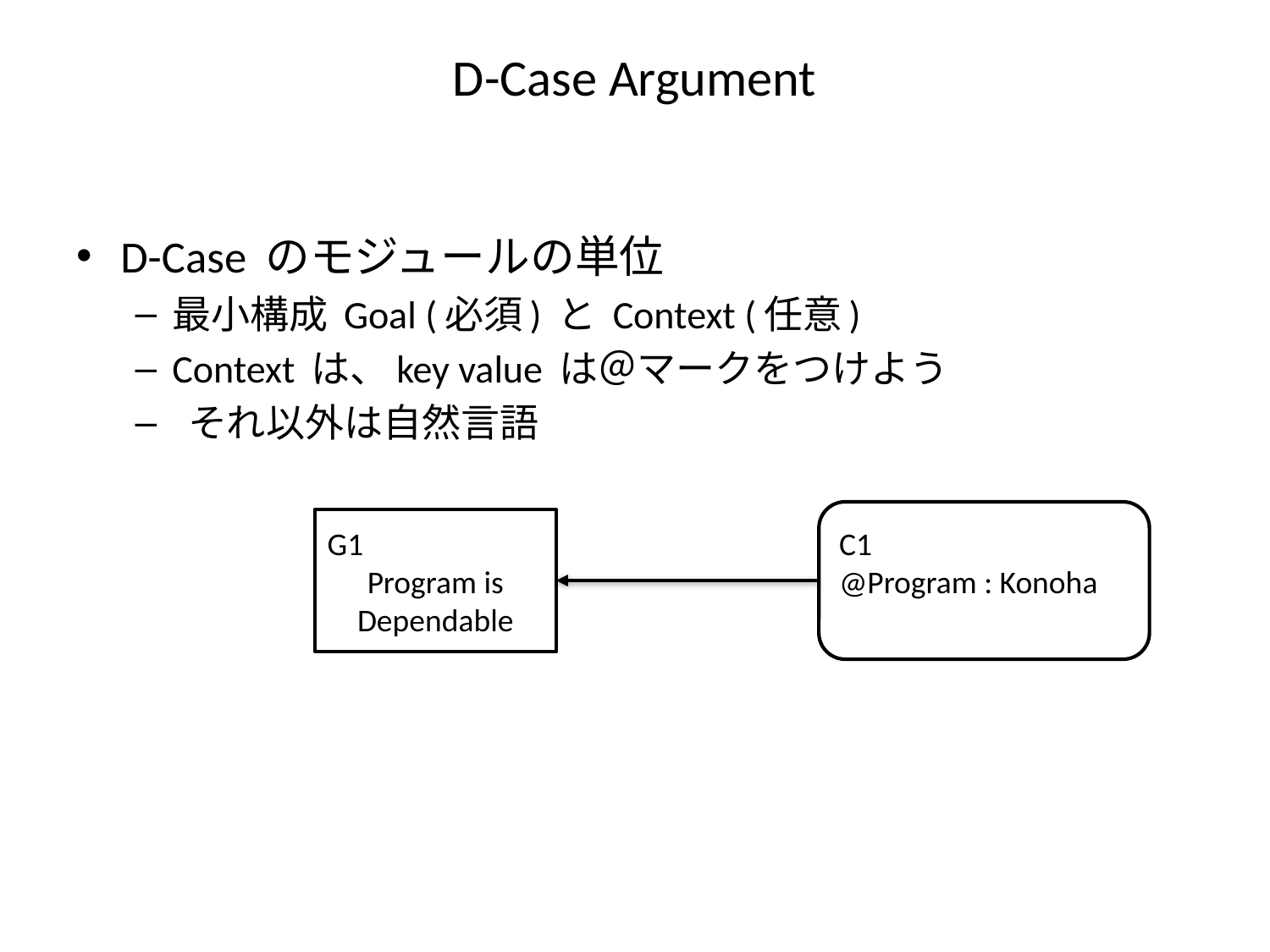

# D-Case Argument
D-Case のモジュールの単位
最小構成 Goal (必須) と Context (任意)
Context は、key value は＠マークをつけよう
 それ以外は自然言語
C1
@Program : Konoha

G1
Program is Dependable